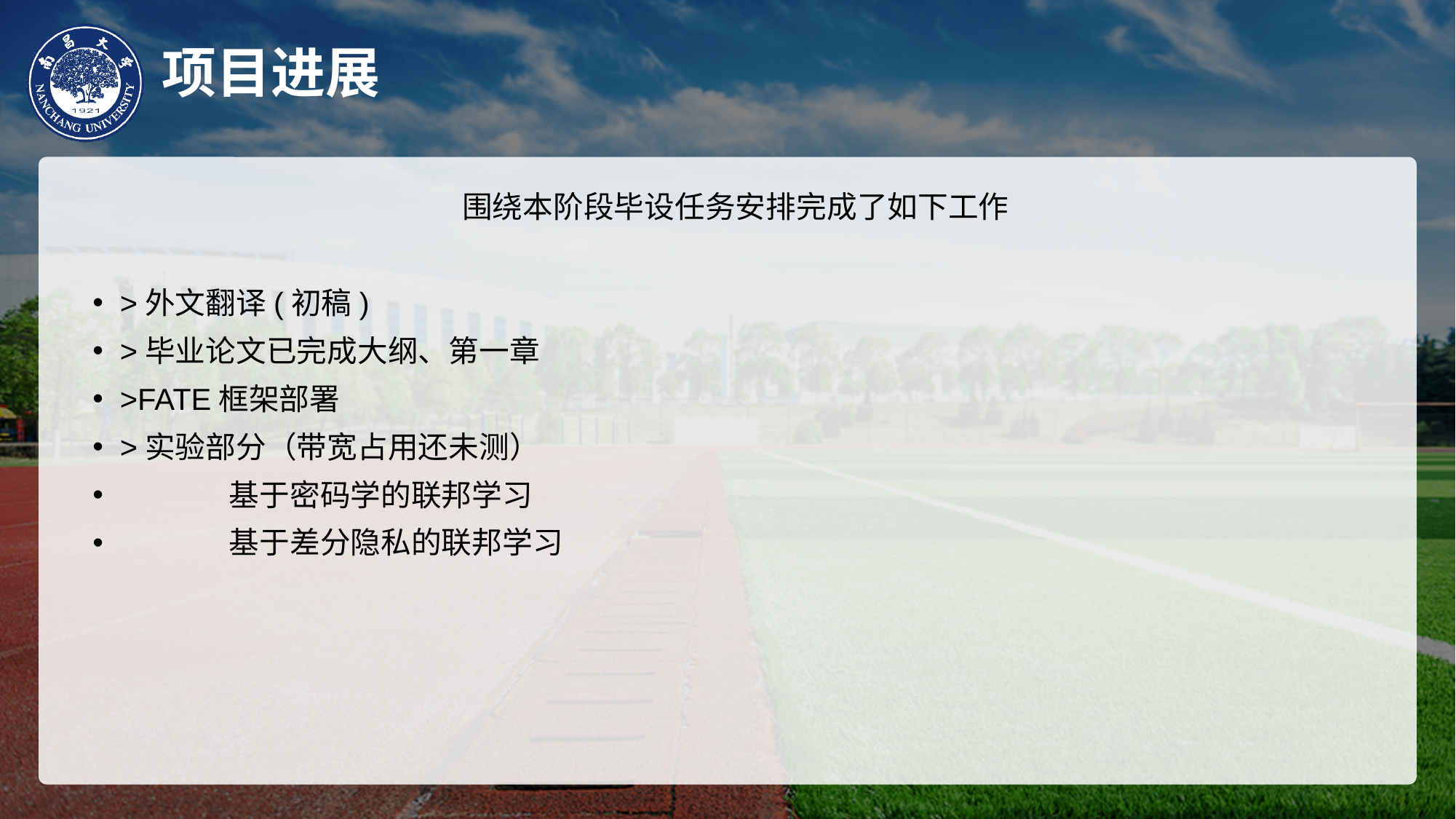

# 项目进展
围绕本阶段毕设任务安排完成了如下工作

>外文翻译(初稿)
>毕业论文已完成大纲、第一章
>FATE框架部署
>实验部分（带宽占用还未测）
	基于密码学的联邦学习
	基于差分隐私的联邦学习